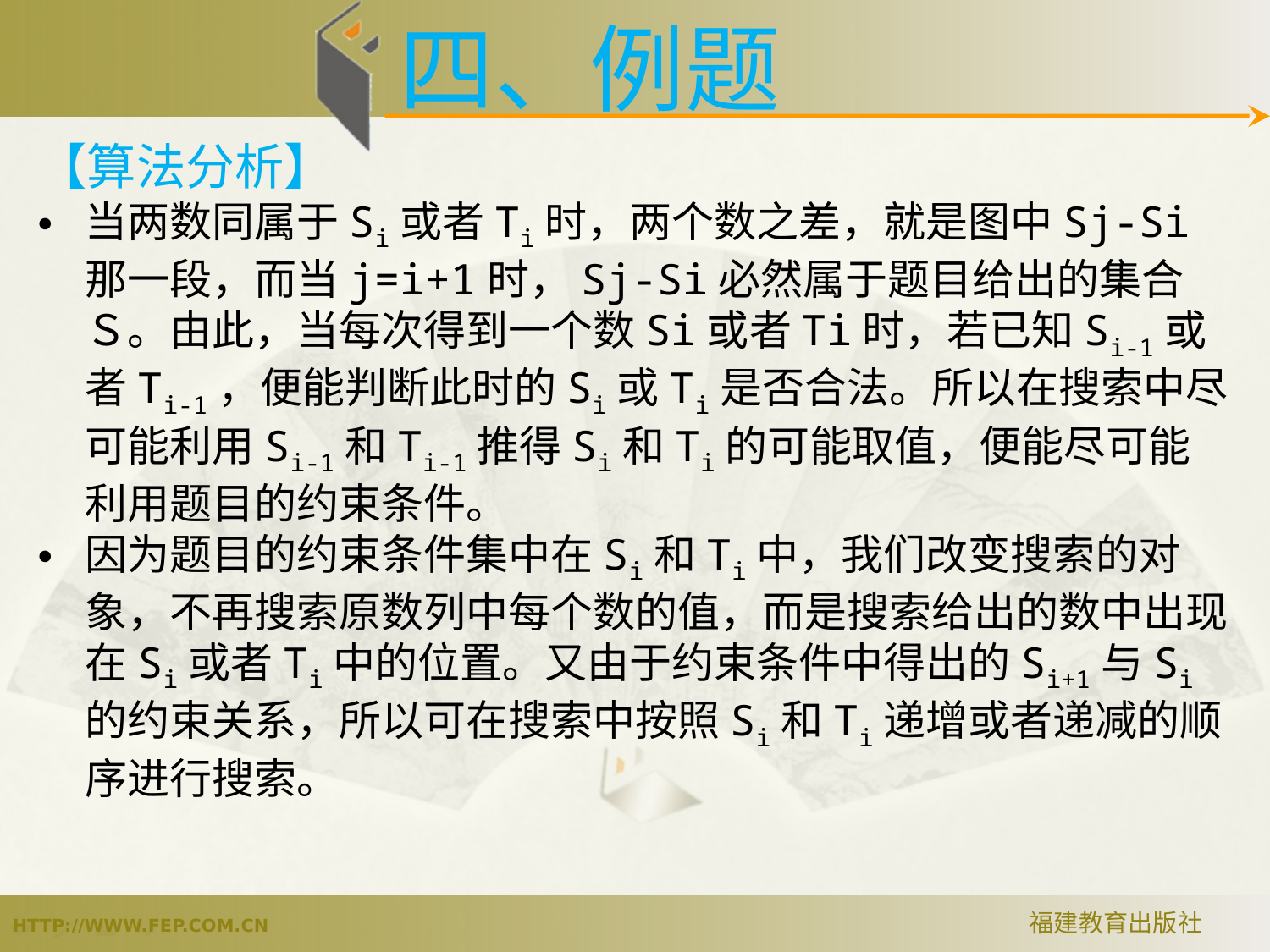

四、例题
【算法分析】
当两数同属于Si或者Ti时，两个数之差，就是图中Sj-Si那一段，而当j=i+1时，Sj-Si必然属于题目给出的集合Ｓ。由此，当每次得到一个数Si或者Ti时，若已知Si-1或者Ti-1，便能判断此时的Si或Ti是否合法。所以在搜索中尽可能利用Si-1和Ti-1推得Si和Ti的可能取值，便能尽可能利用题目的约束条件。
因为题目的约束条件集中在Si和Ti中，我们改变搜索的对象，不再搜索原数列中每个数的值，而是搜索给出的数中出现在Si或者Ti中的位置。又由于约束条件中得出的Si+1与Si的约束关系，所以可在搜索中按照Si和Ti递增或者递减的顺序进行搜索。